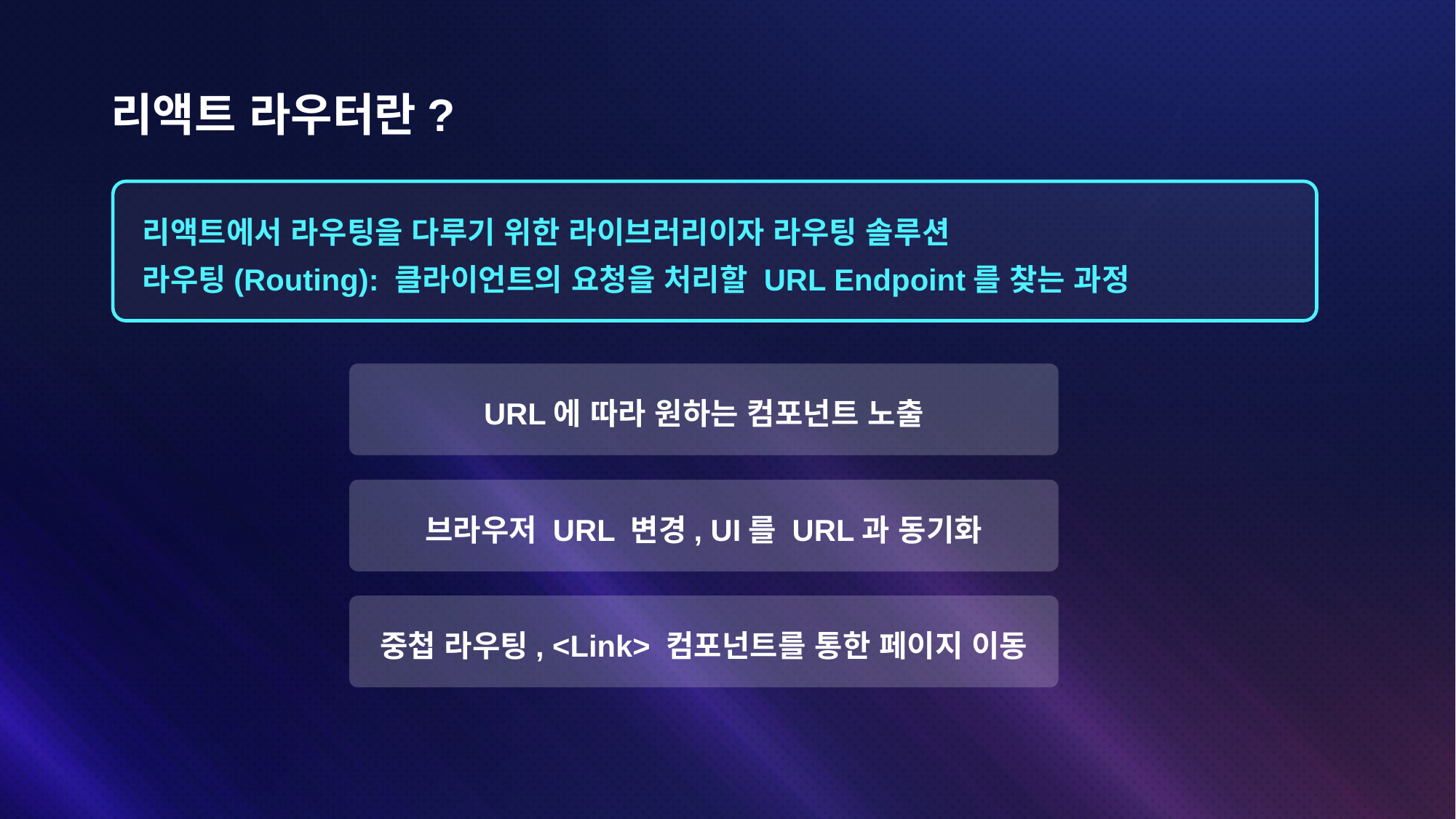

# 리액트 라우터란?
리액트에서 라우팅을 다루기 위한 라이브러리이자 라우팅 솔루션
라우팅(Routing): 클라이언트의 요청을 처리할 URL Endpoint를 찾는 과정
URL에 따라 원하는 컴포넌트 노출
브라우저 URL 변경, UI를 URL과 동기화
중첩 라우팅, <Link> 컴포넌트를 통한 페이지 이동